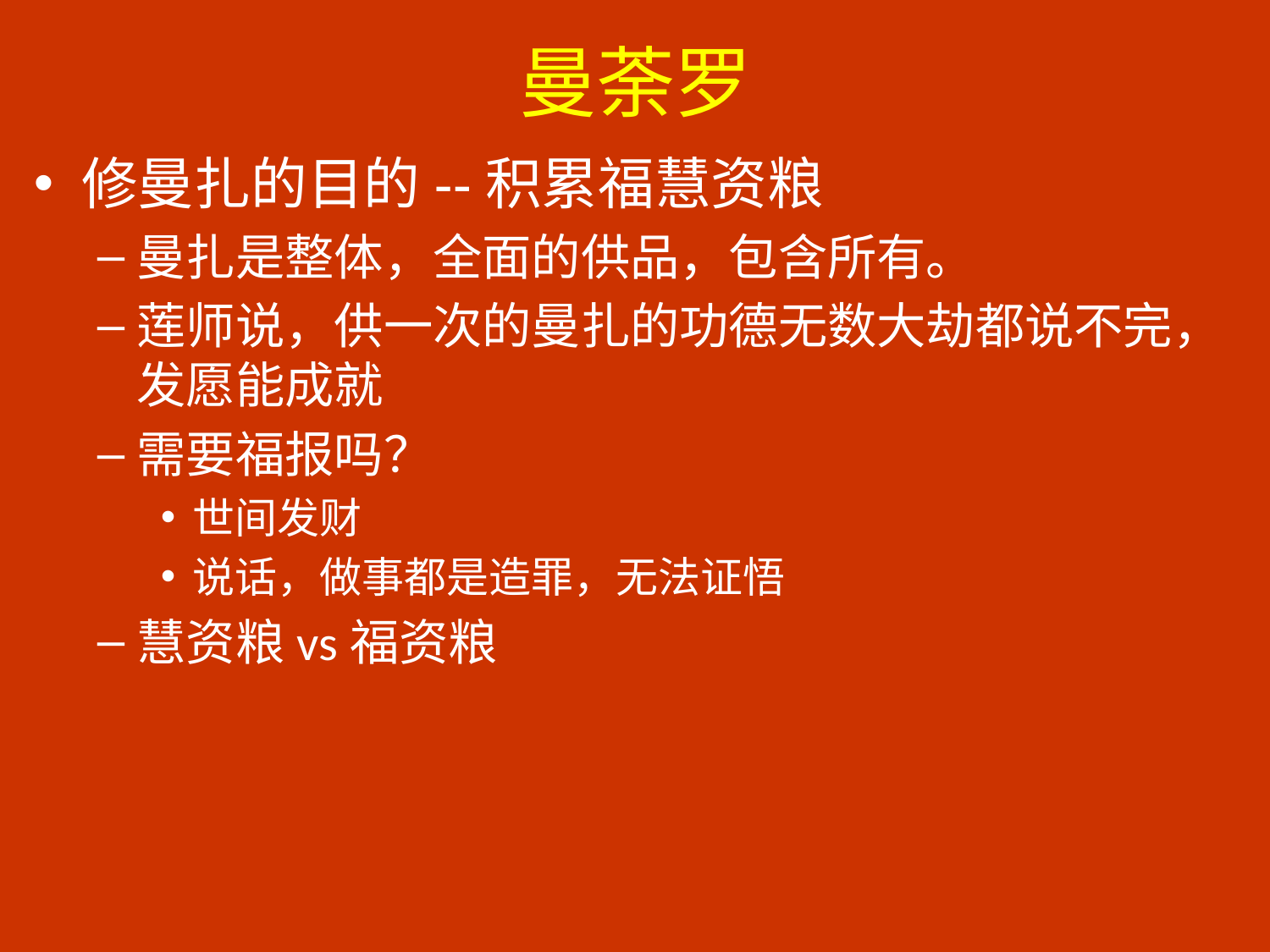

# 曼荼罗
修曼扎的目的--积累福慧资粮
曼扎是整体，全面的供品，包含所有。
莲师说，供一次的曼扎的功德无数大劫都说不完，发愿能成就
需要福报吗？
世间发财
说话，做事都是造罪，无法证悟
慧资粮vs福资粮